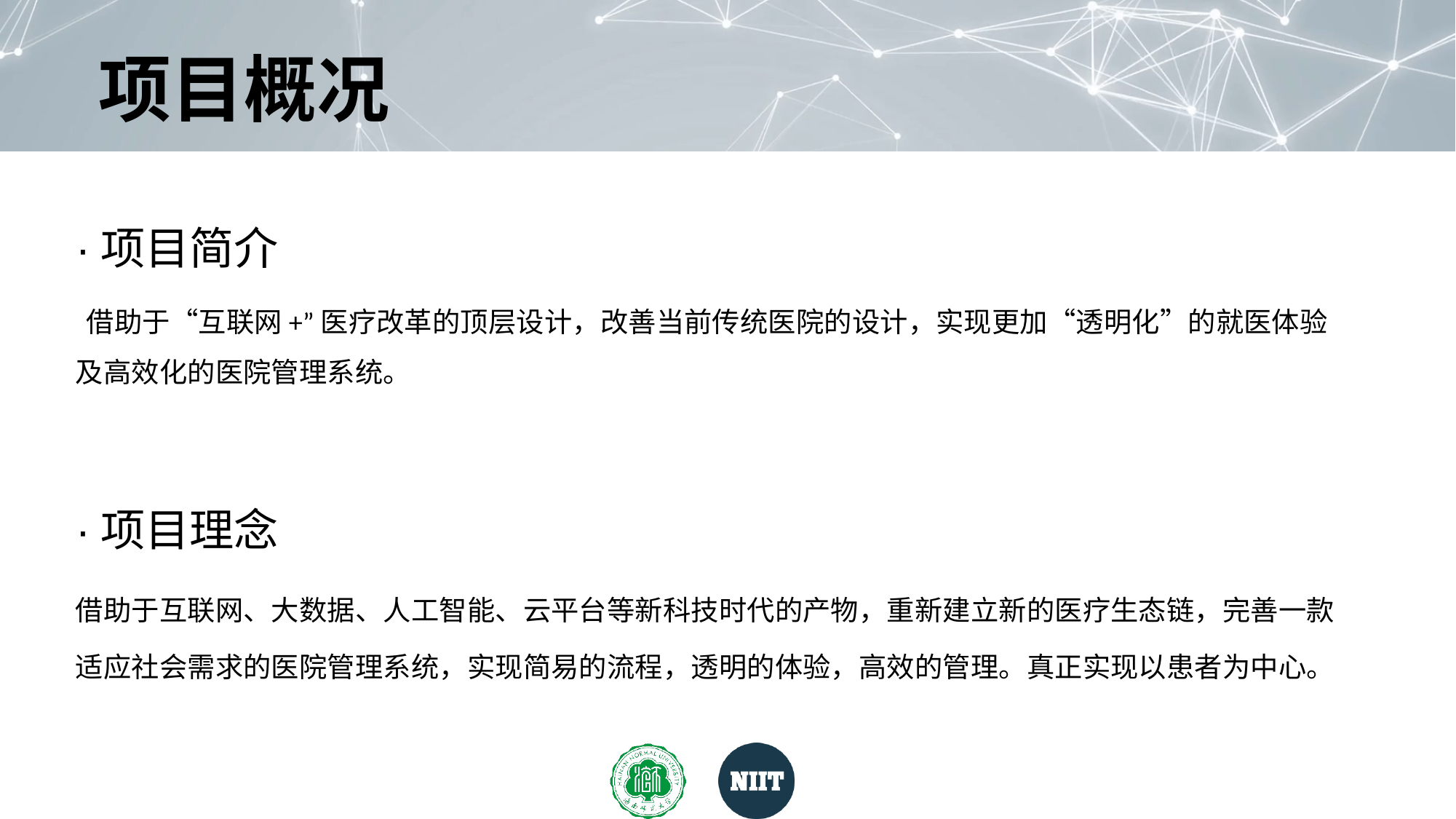

# 项目概况
·项目简介
 借助于“互联网+”医疗改革的顶层设计，改善当前传统医院的设计，实现更加“透明化”的就医体验及高效化的医院管理系统。

·项目理念
借助于互联网、大数据、人工智能、云平台等新科技时代的产物，重新建立新的医疗生态链，完善一款适应社会需求的医院管理系统，实现简易的流程，透明的体验，高效的管理。真正实现以患者为中心。